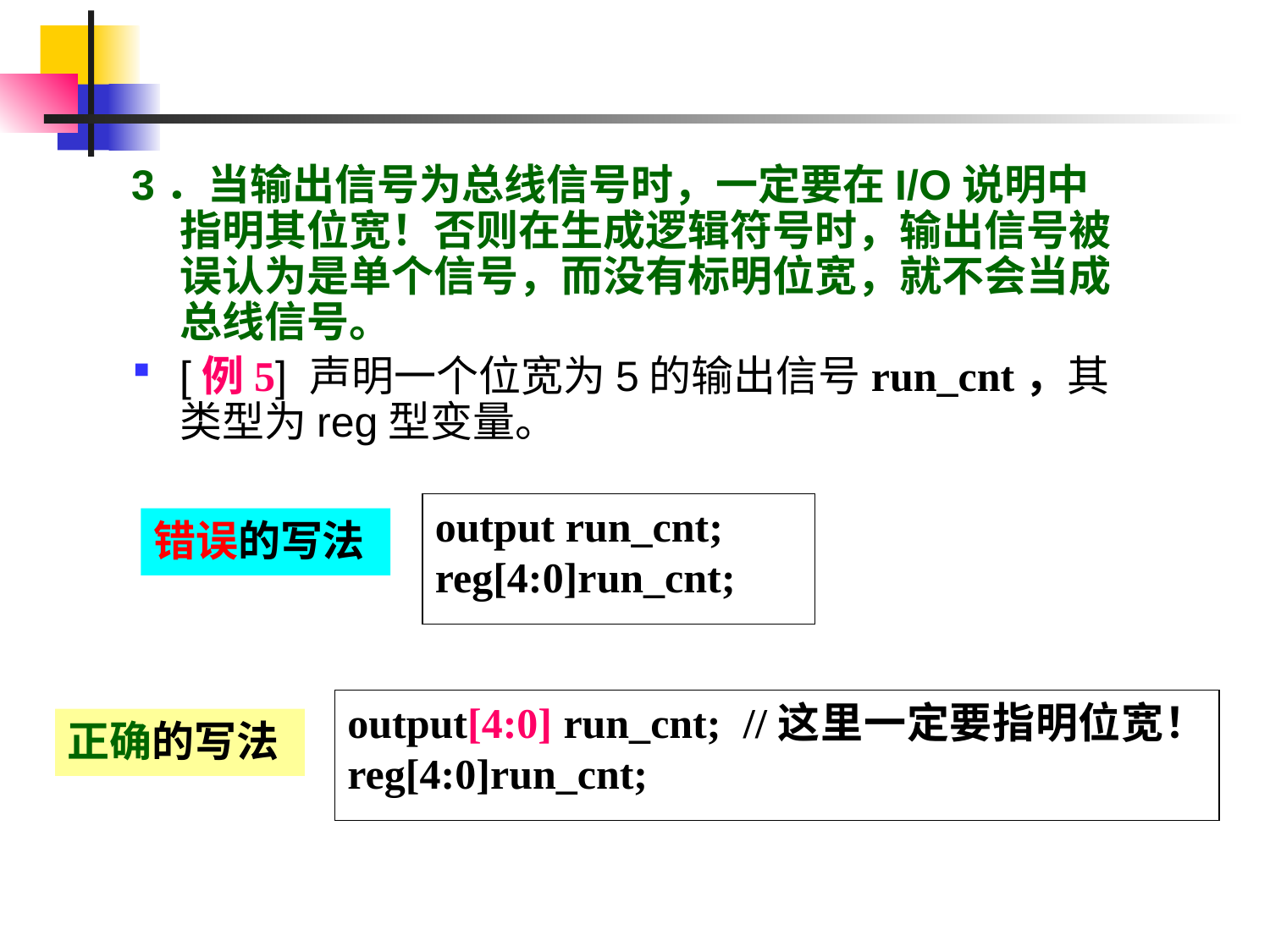

3．当输出信号为总线信号时，一定要在I/O说明中指明其位宽！否则在生成逻辑符号时，输出信号被误认为是单个信号，而没有标明位宽，就不会当成总线信号。
[例5] 声明一个位宽为5的输出信号run_cnt，其类型为reg型变量。

output run_cnt;
reg[4:0]run_cnt;

错误的写法
output[4:0] run_cnt;  //这里一定要指明位宽！
reg[4:0]run_cnt;

正确的写法
# 210